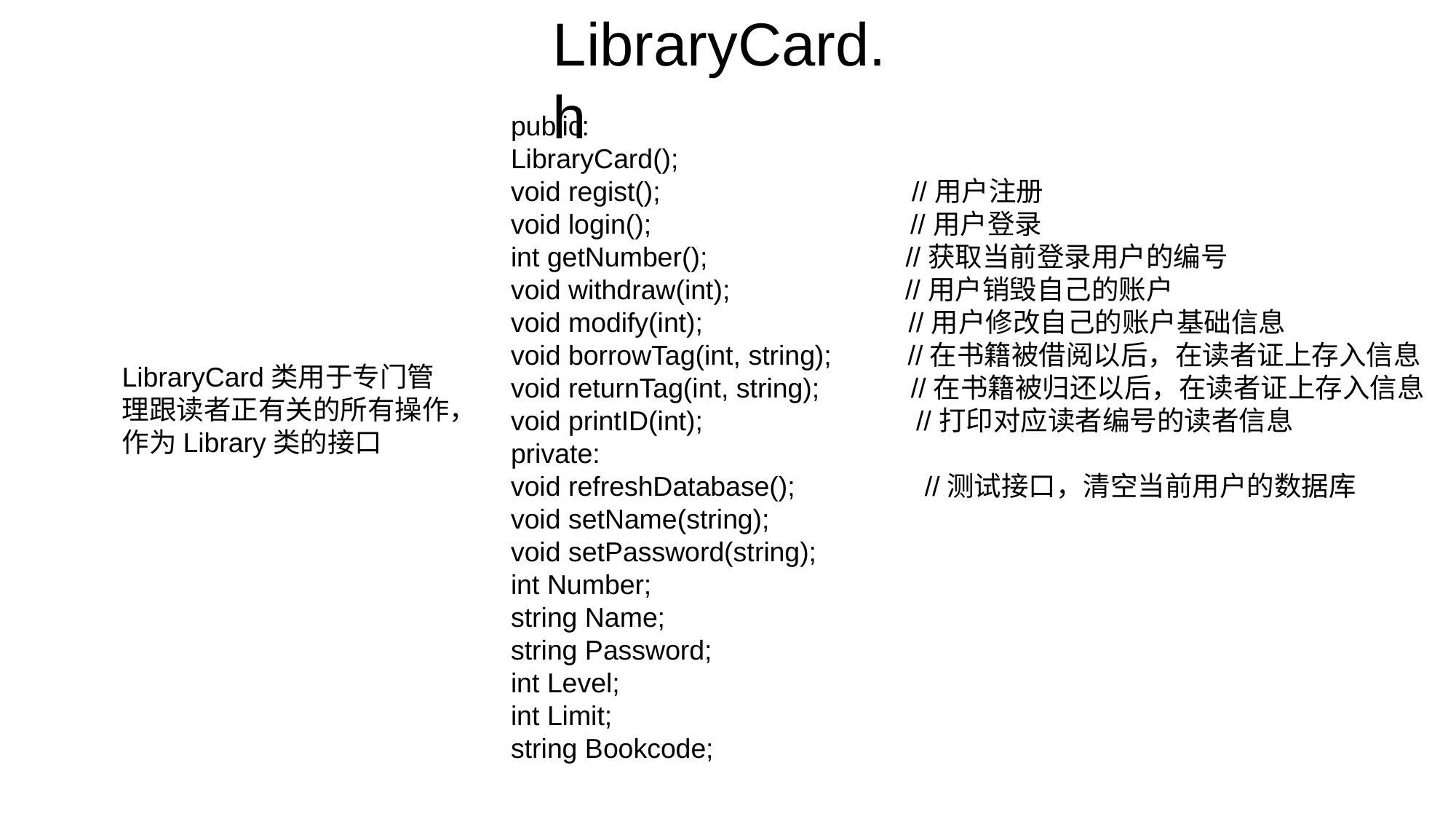

LibraryCard.h
public:
LibraryCard();
void regist();                                 //用户注册
void login();                                  //用户登录
int getNumber();                          //获取当前登录用户的编号
void withdraw(int);                       //用户销毁自己的账户
void modify(int);                           //用户修改自己的账户基础信息
void borrowTag(int, string);          //在书籍被借阅以后，在读者证上存入信息
void returnTag(int, string);            //在书籍被归还以后，在读者证上存入信息
void printID(int);                            //打印对应读者编号的读者信息
private:
void refreshDatabase();                 //测试接口，清空当前用户的数据库
void setName(string);
void setPassword(string);
int Number;
string Name;
string Password;
int Level;
int Limit;
string Bookcode;
LibraryCard类用于专门管理跟读者正有关的所有操作，作为Library类的接口